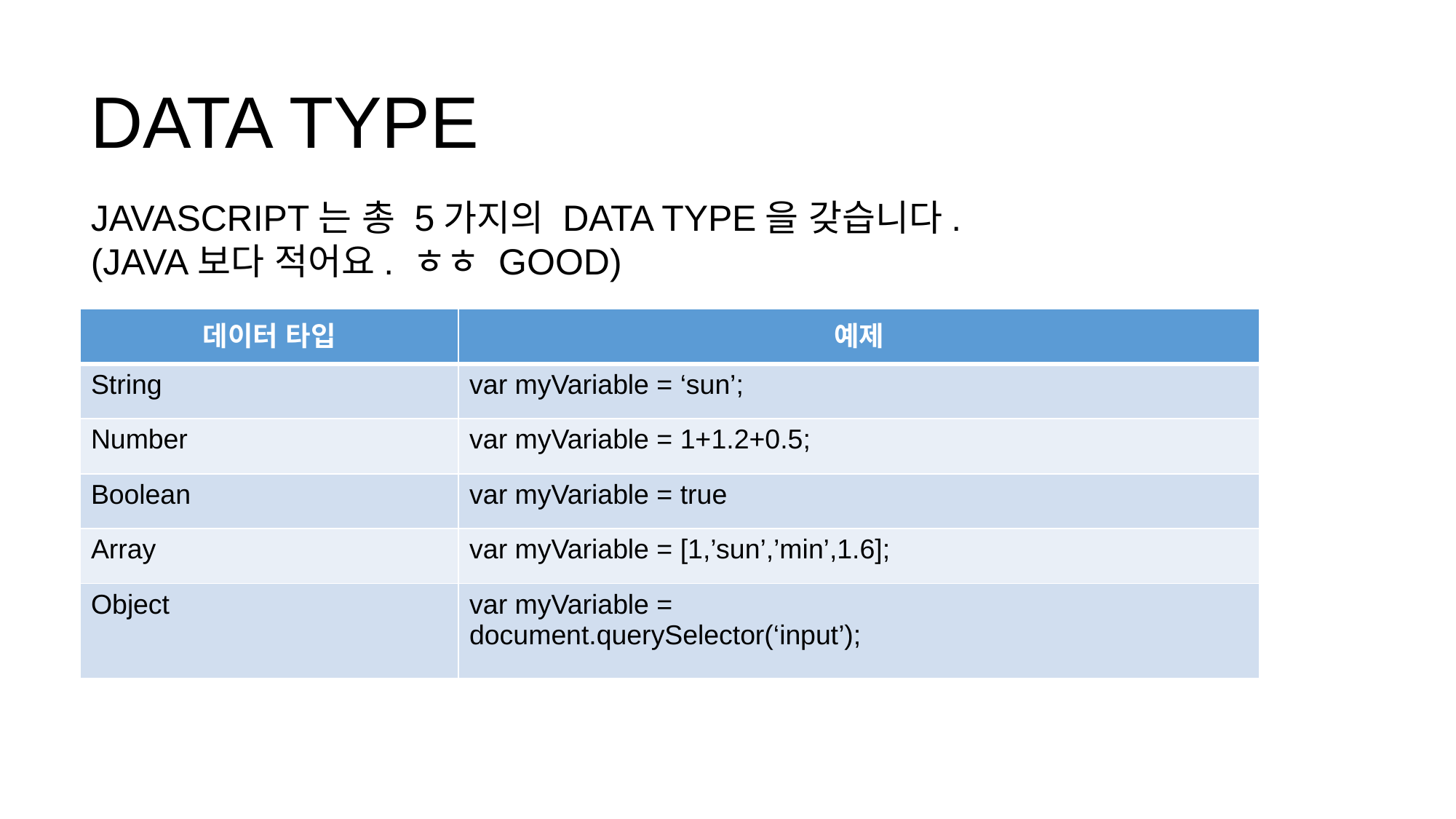

DATA TYPE
JAVASCRIPT는 총 5가지의 DATA TYPE을 갖습니다.
(JAVA보다 적어요. ㅎㅎ GOOD)
| 데이터 타입 | 예제 |
| --- | --- |
| String | var myVariable = ‘sun’; |
| Number | var myVariable = 1+1.2+0.5; |
| Boolean | var myVariable = true |
| Array | var myVariable = [1,’sun’,’min’,1.6]; |
| Object | var myVariable = document.querySelector(‘input’); |